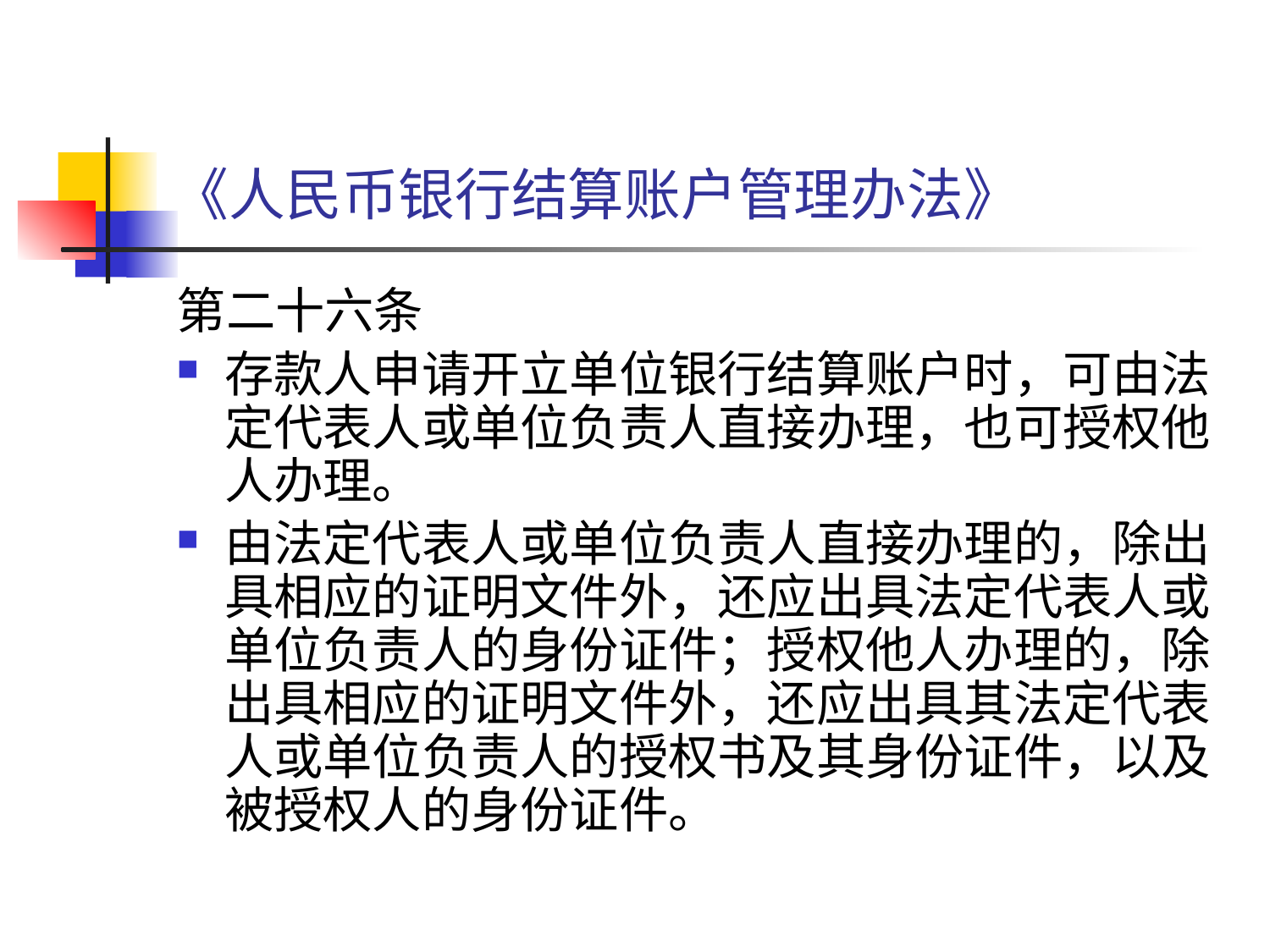

# 《人民币银行结算账户管理办法》
第二十六条
存款人申请开立单位银行结算账户时，可由法定代表人或单位负责人直接办理，也可授权他人办理。
由法定代表人或单位负责人直接办理的，除出具相应的证明文件外，还应出具法定代表人或单位负责人的身份证件；授权他人办理的，除出具相应的证明文件外，还应出具其法定代表人或单位负责人的授权书及其身份证件，以及被授权人的身份证件。